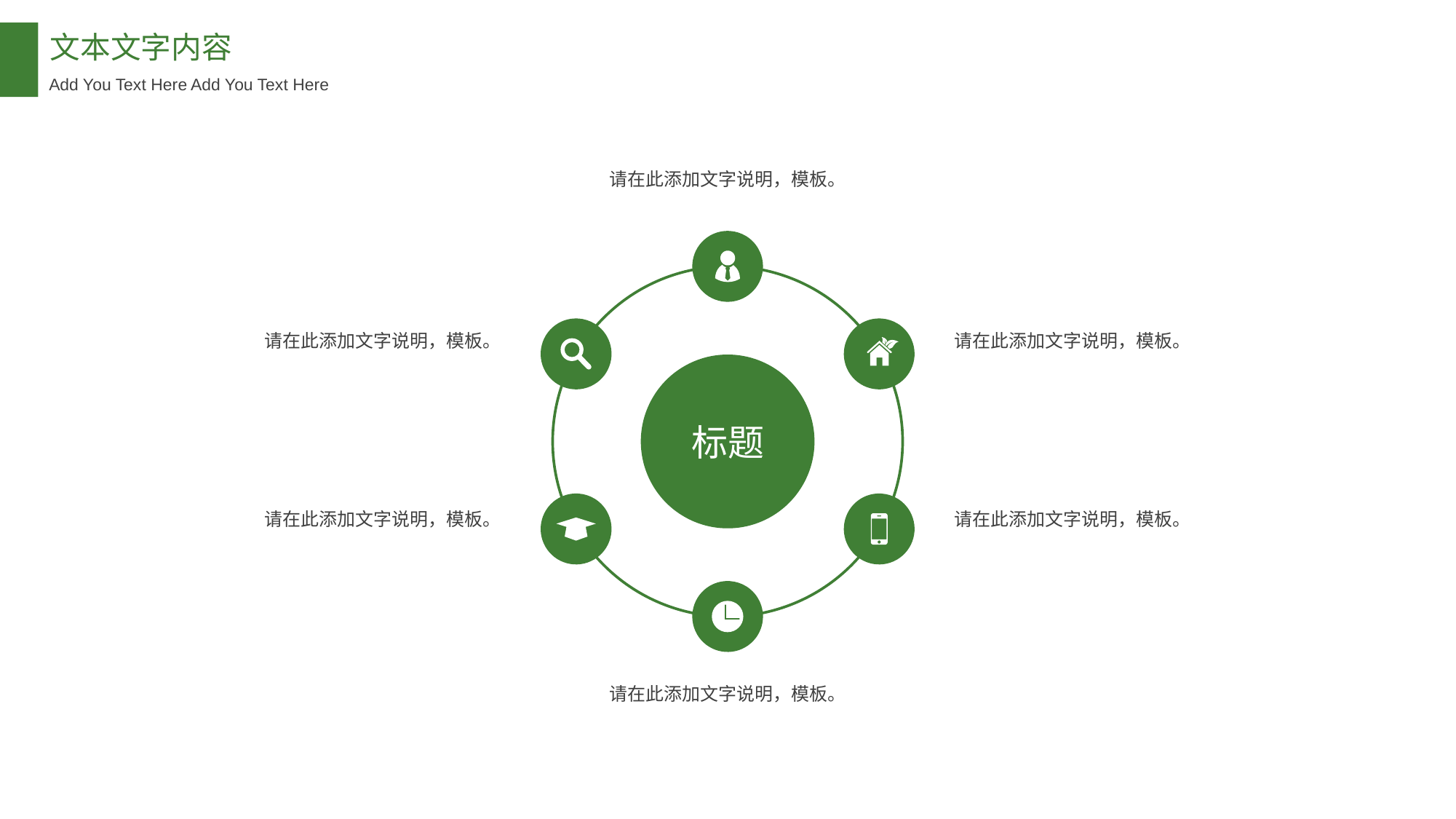

文本文字内容
Add You Text Here Add You Text Here
请在此添加文字说明，模板。

请在此添加文字说明，模板。
请在此添加文字说明，模板。

标题

请在此添加文字说明，模板。
请在此添加文字说明，模板。

请在此添加文字说明，模板。